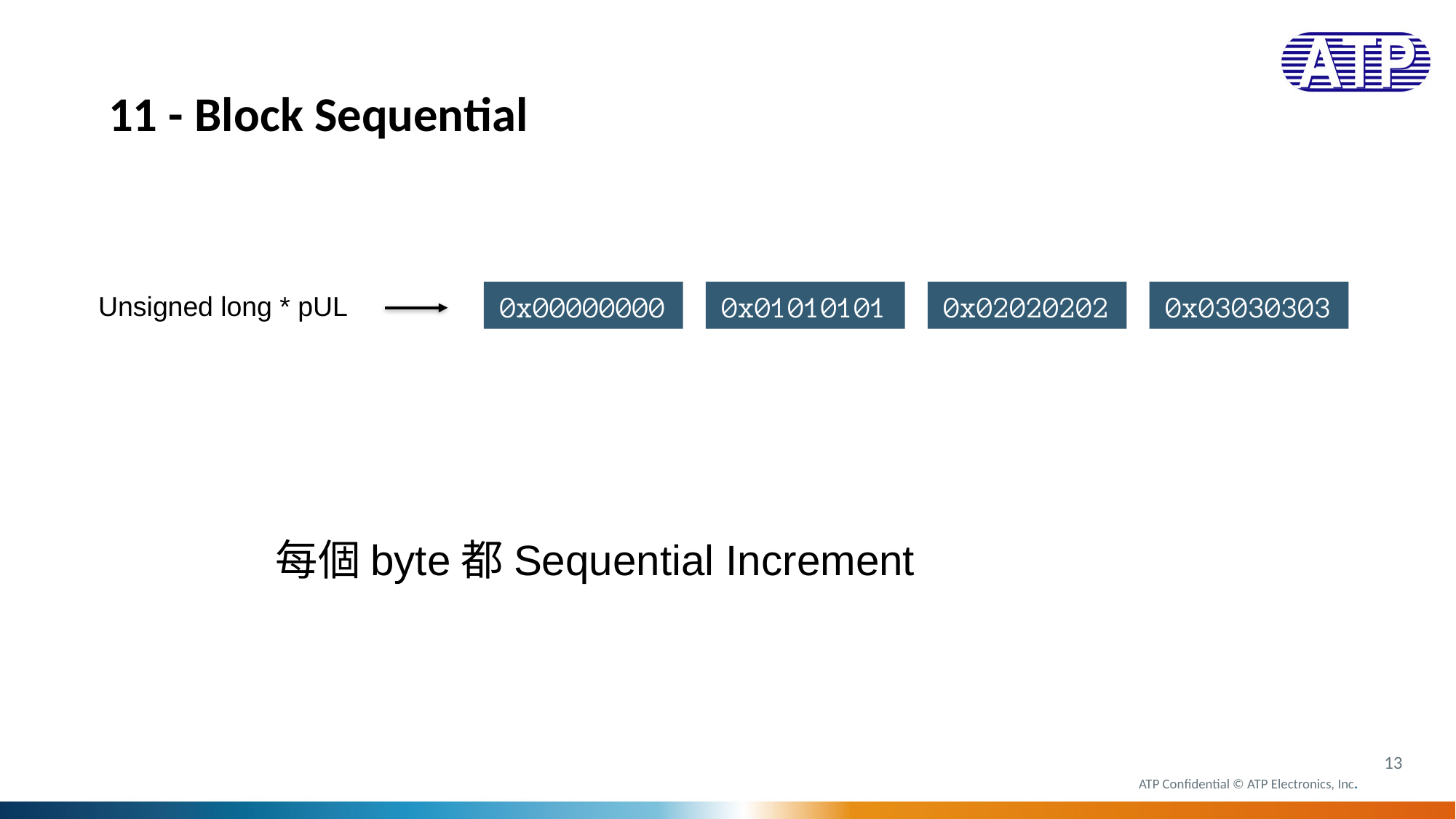

11 - Block Sequential
0x00000000
0x01010101
0x02020202
0x03030303
Unsigned long * pUL
每個byte都Sequential Increment